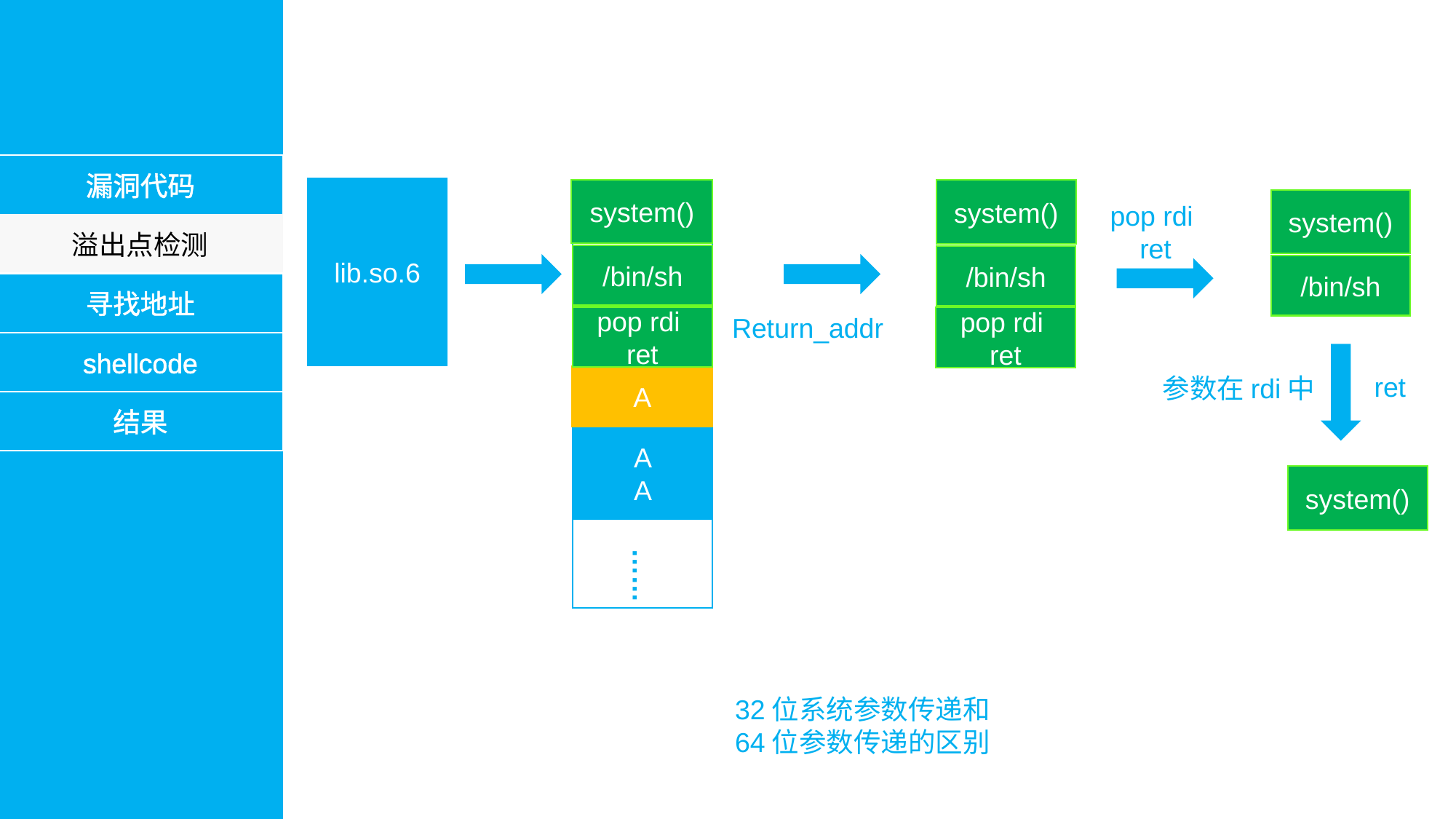

漏洞代码
漏洞代码
lib.so.6
system()
system()

system()
pop rdi
ret
溢出点检测
溢出点检测
/bin/sh
/bin/sh
/bin/sh

寻找地址
寻找地址
Return_addr
pop rdi
ret
pop rdi
ret
shellcode
shellcode
ret
参数在rdi中
A

结果
结果
A
A
system()
……
32位系统参数传递和64位参数传递的区别